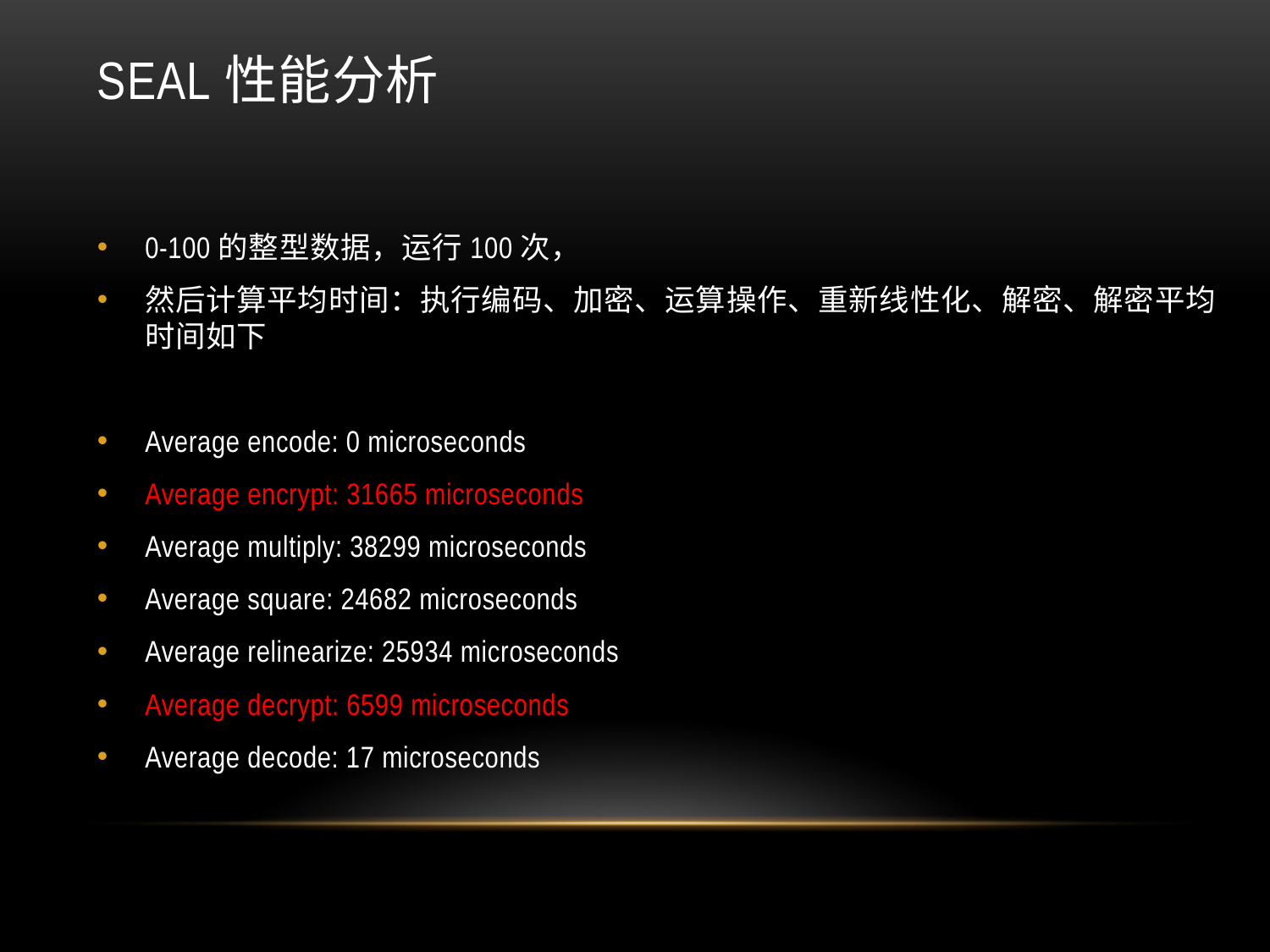

# SEAL性能分析
0-100的整型数据，运行100次，
然后计算平均时间：执行编码、加密、运算操作、重新线性化、解密、解密平均时间如下

Average encode: 0 microseconds
Average encrypt: 31665 microseconds
Average multiply: 38299 microseconds
Average square: 24682 microseconds
Average relinearize: 25934 microseconds
Average decrypt: 6599 microseconds
Average decode: 17 microseconds